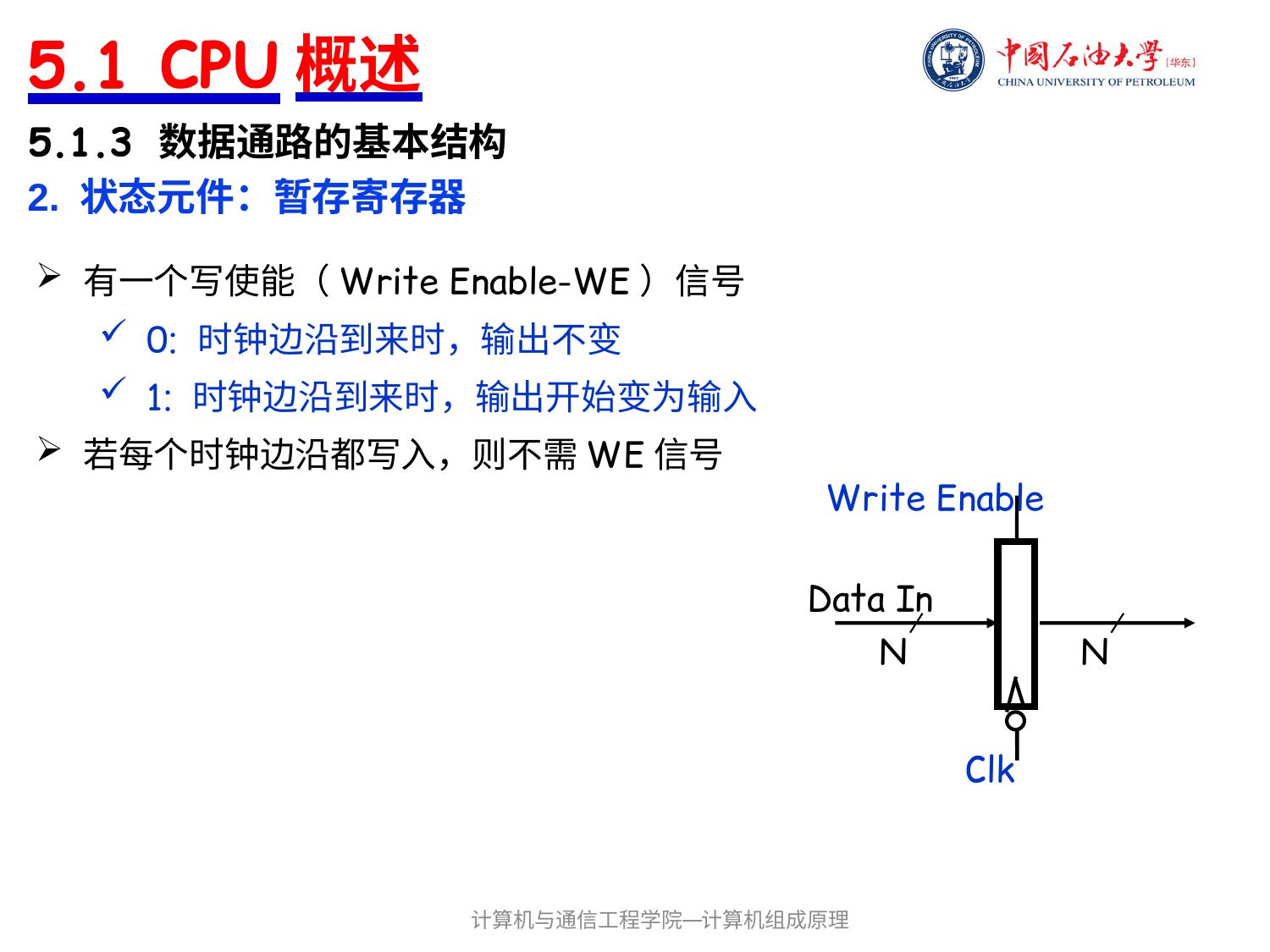

# 5.1 CPU概述
5.1.3 数据通路的基本结构

2. 状态元件：暂存寄存器
有一个写使能（Write Enable-WE）信号
0: 时钟边沿到来时，输出不变
1: 时钟边沿到来时，输出开始变为输入
若每个时钟边沿都写入，则不需WE信号
Write Enable

Data In

N

N

Clk
计算机与通信工程学院—计算机组成原理
22